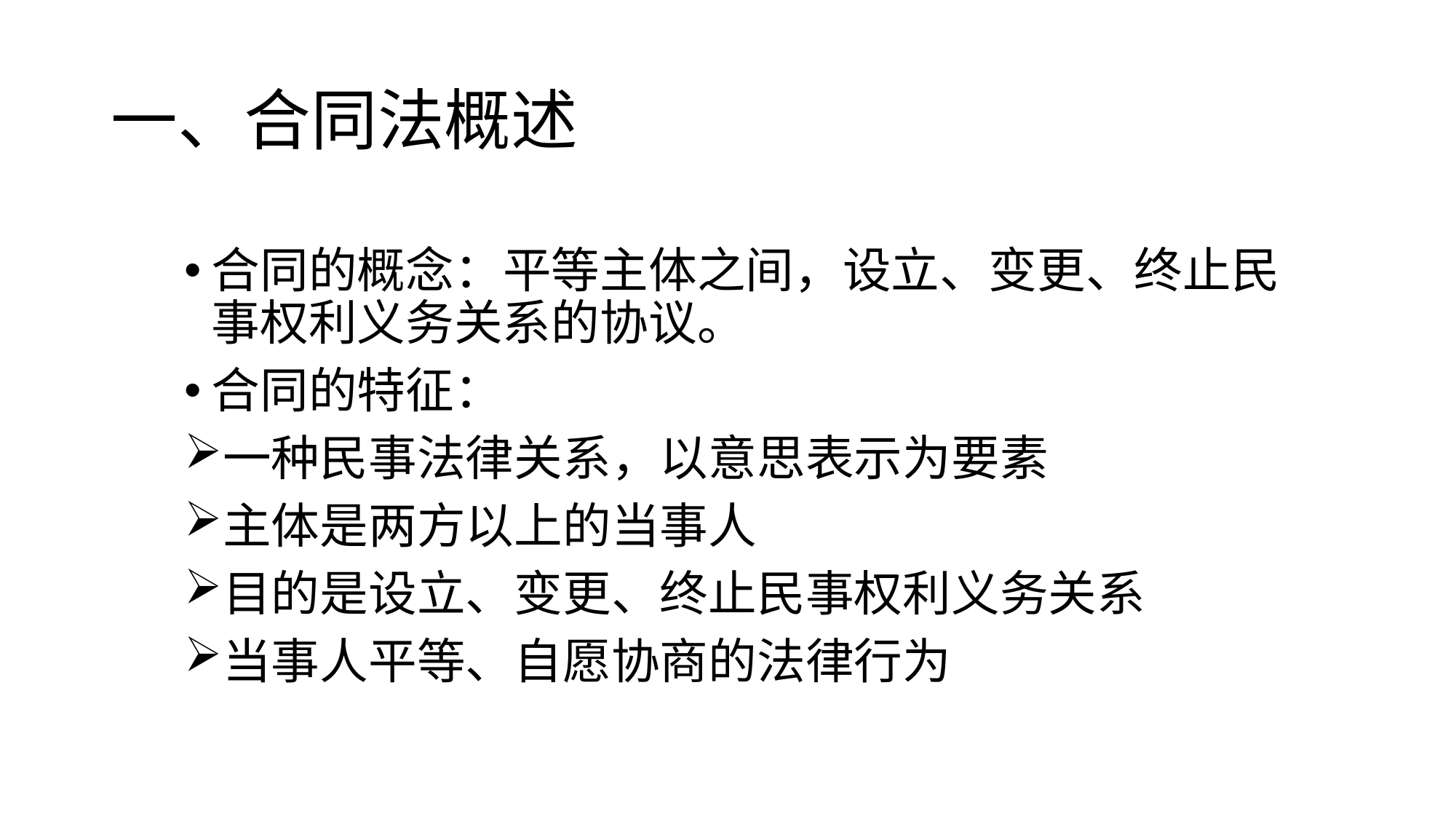

# 一、合同法概述
合同的概念：平等主体之间，设立、变更、终止民事权利义务关系的协议。
合同的特征：
一种民事法律关系，以意思表示为要素
主体是两方以上的当事人
目的是设立、变更、终止民事权利义务关系
当事人平等、自愿协商的法律行为